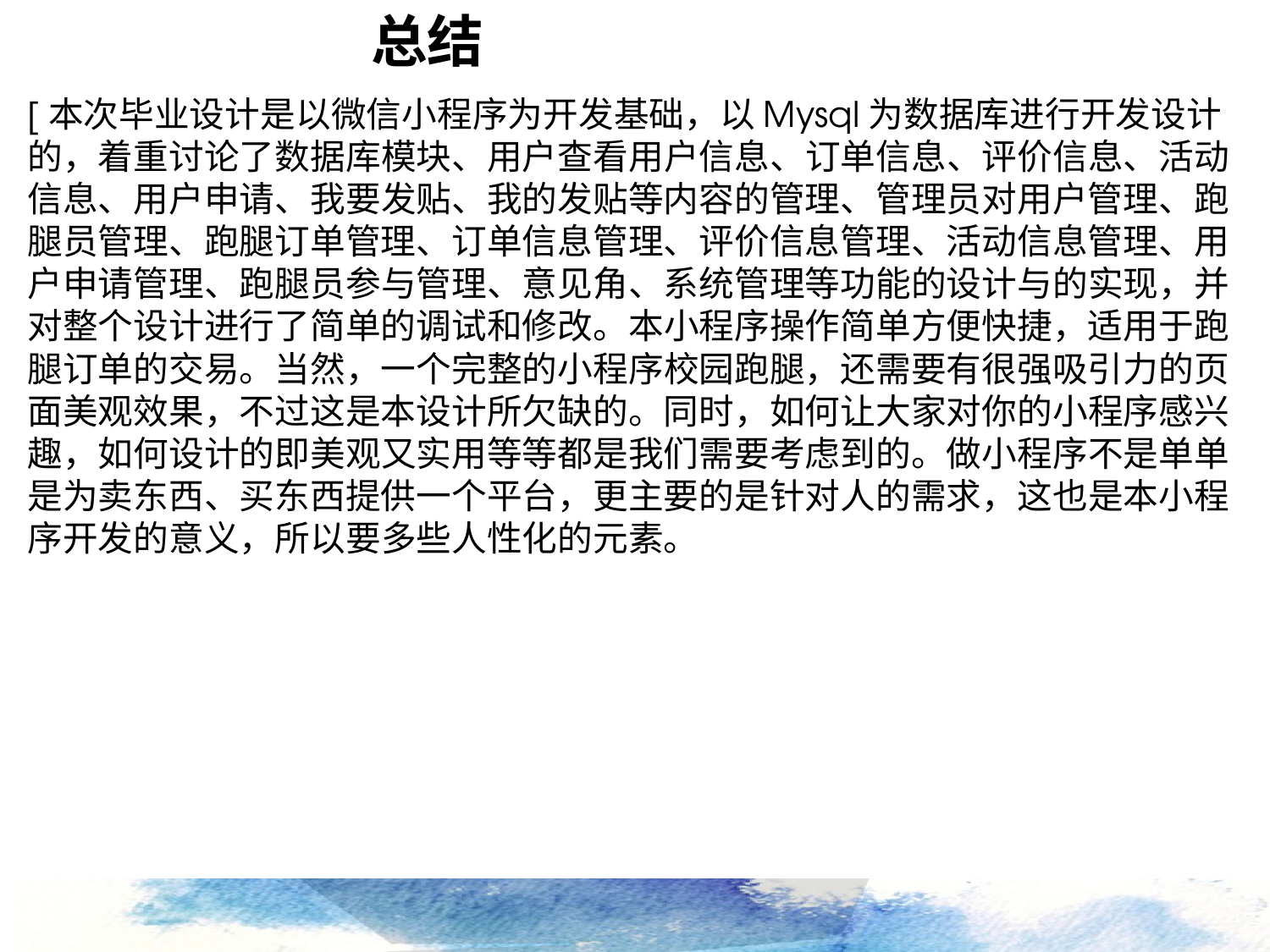

总结
[本次毕业设计是以微信小程序为开发基础，以Mysql为数据库进行开发设计的，着重讨论了数据库模块、用户查看用户信息、订单信息、评价信息、活动信息、用户申请、我要发贴、我的发贴等内容的管理、管理员对用户管理、跑腿员管理、跑腿订单管理、订单信息管理、评价信息管理、活动信息管理、用户申请管理、跑腿员参与管理、意见角、系统管理等功能的设计与的实现，并对整个设计进行了简单的调试和修改。本小程序操作简单方便快捷，适用于跑腿订单的交易。当然，一个完整的小程序校园跑腿，还需要有很强吸引力的页面美观效果，不过这是本设计所欠缺的。同时，如何让大家对你的小程序感兴趣，如何设计的即美观又实用等等都是我们需要考虑到的。做小程序不是单单是为卖东西、买东西提供一个平台，更主要的是针对人的需求，这也是本小程序开发的意义，所以要多些人性化的元素。